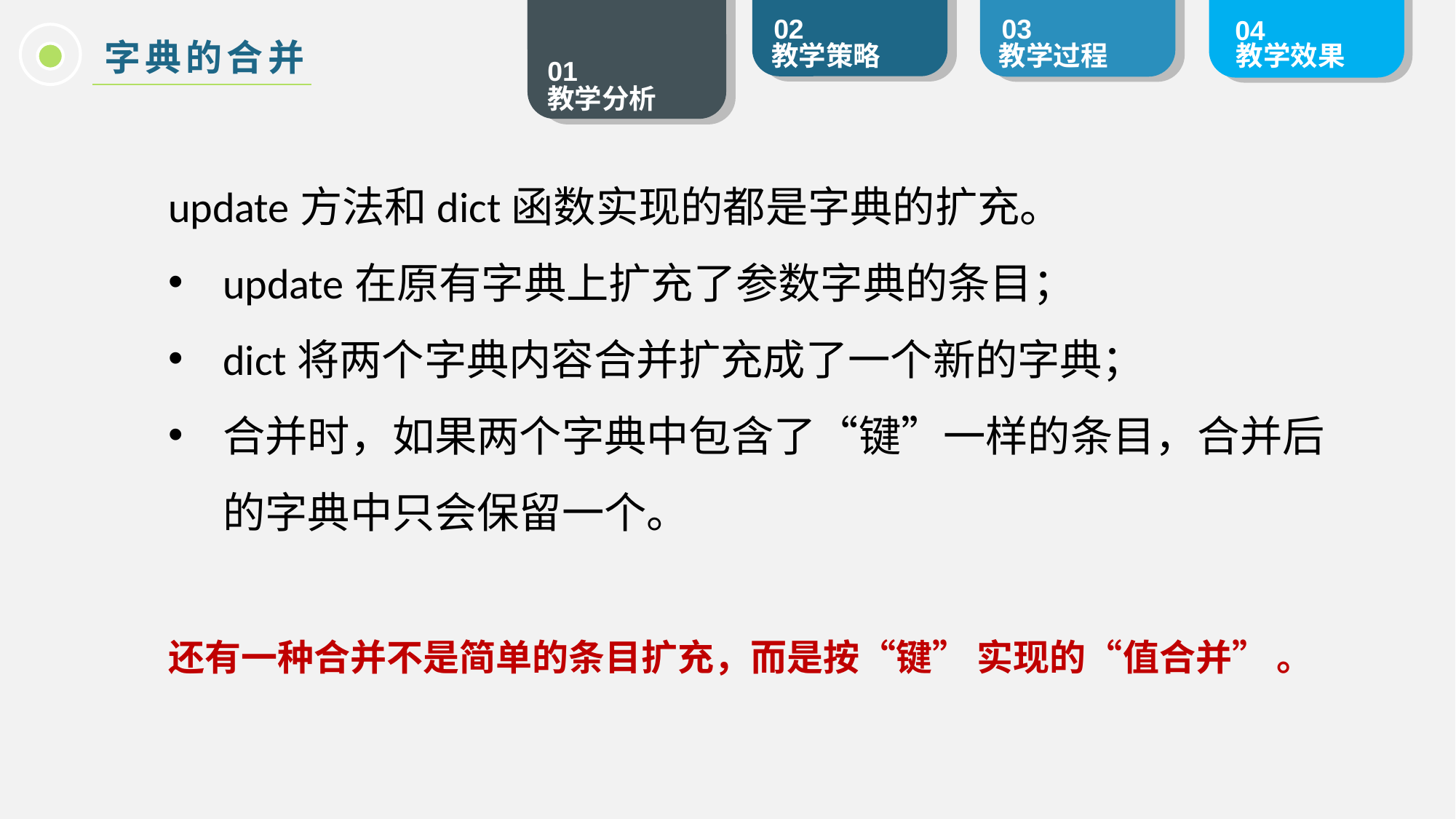

字典的合并
update方法和dict函数实现的都是字典的扩充。
update在原有字典上扩充了参数字典的条目；
dict将两个字典内容合并扩充成了一个新的字典；
合并时，如果两个字典中包含了“键”一样的条目，合并后的字典中只会保留一个。

还有一种合并不是简单的条目扩充，而是按“键” 实现的“值合并” 。